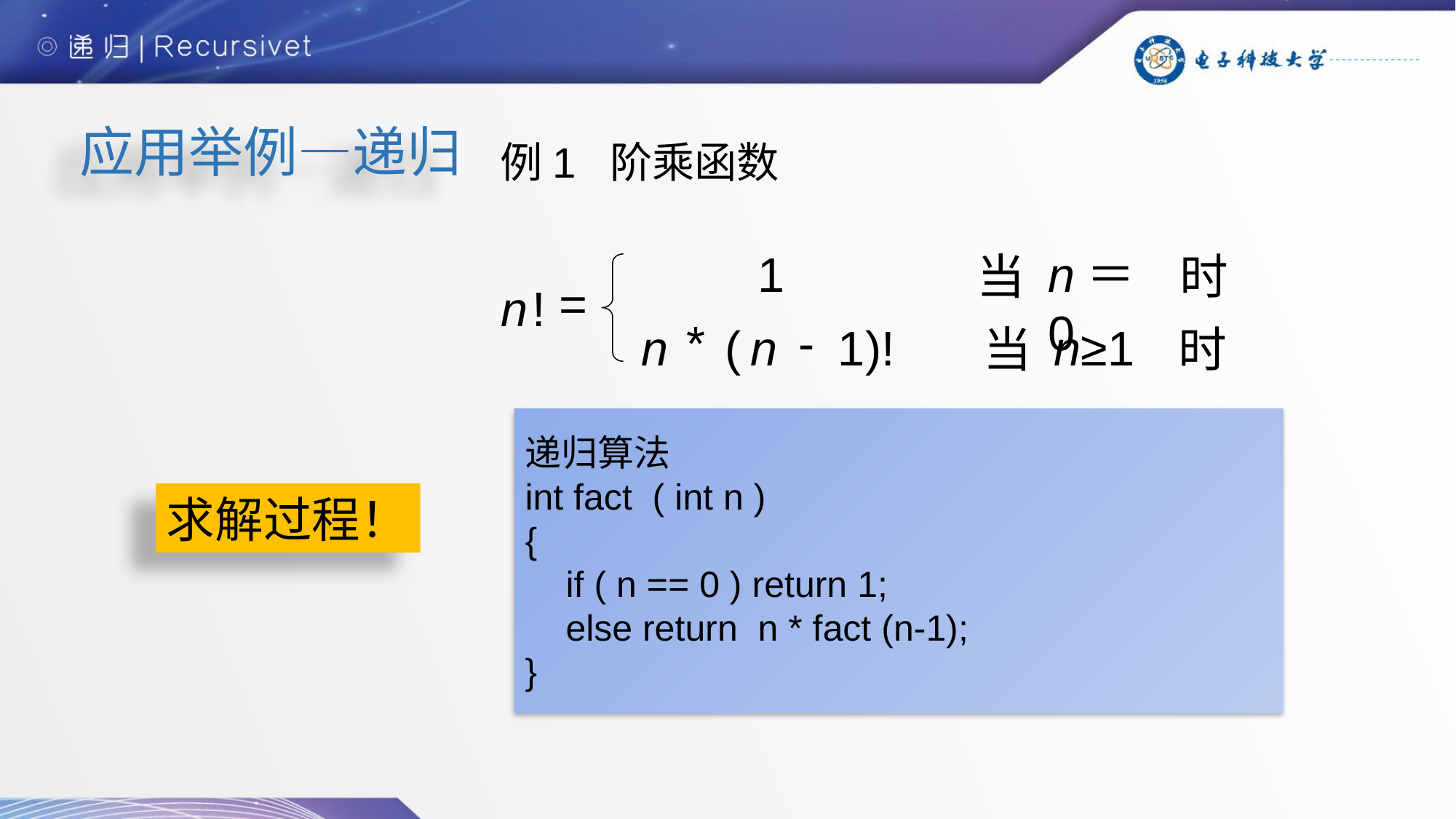

应用举例—递归
例1  阶乘函数

1

n＝0

当
时

=
n
!
*
-
n
(
n
1
)!

n≥1

当
时
递归算法
int fact  ( int n )
{
    if ( n == 0 ) return 1;
    else return  n * fact (n-1);
}
求解过程！